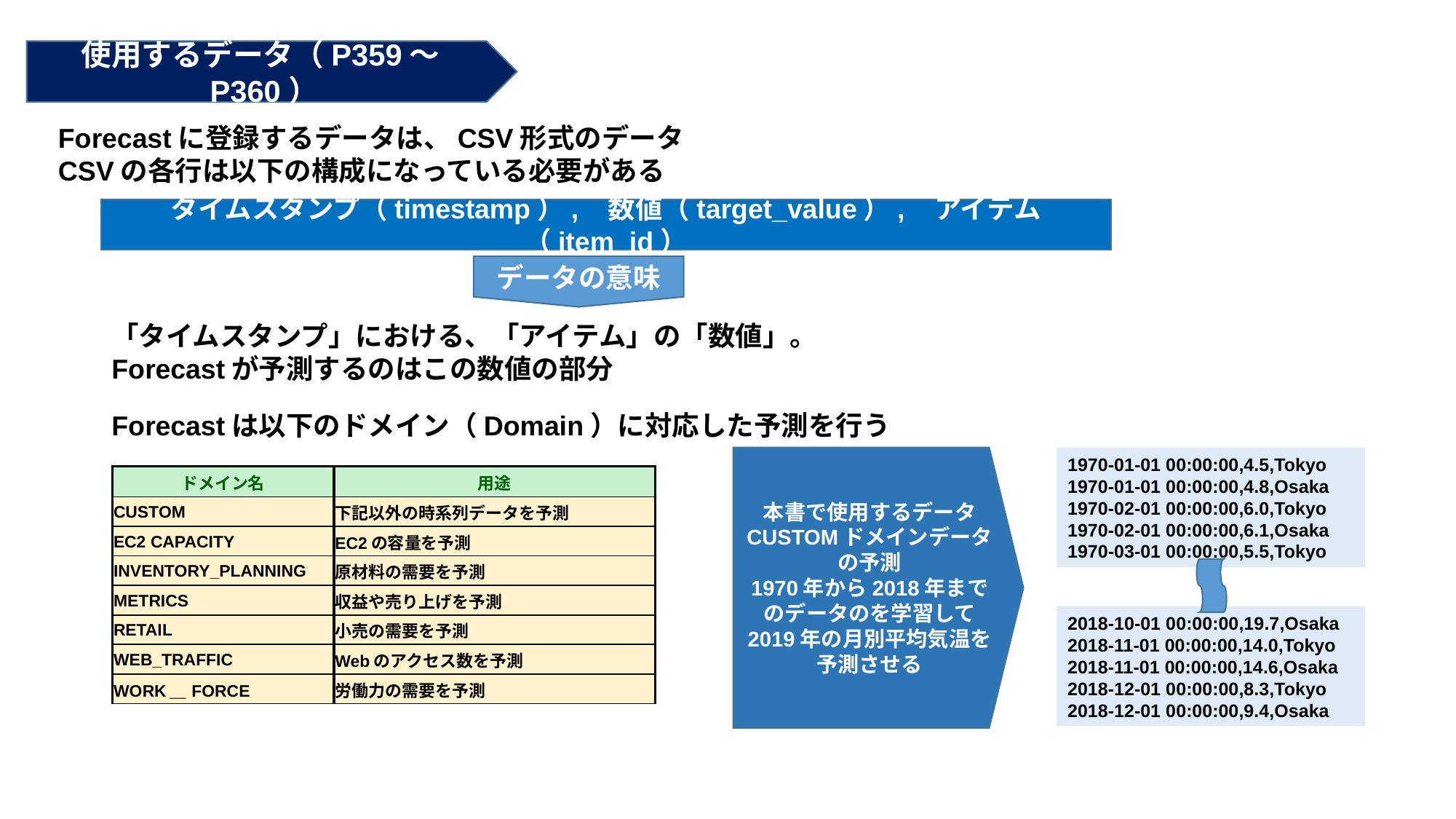

使用するデータ（P359～P360）
Forecastに登録するデータは、CSV形式のデータ
CSVの各行は以下の構成になっている必要がある
タイムスタンプ（timestamp）,   数値（target_value）,   アイテム（item_id）
データの意味
「タイムスタンプ」における、「アイテム」の「数値」。
Forecastが予測するのはこの数値の部分
Forecastは以下のドメイン（Domain）に対応した予測を行う
本書で使用するデータ
CUSTOMドメインデータの予測
1970年から2018年までのデータのを学習して
2019年の月別平均気温を予測させる
1970-01-01 00:00:00,4.5,Tokyo
1970-01-01 00:00:00,4.8,Osaka
1970-02-01 00:00:00,6.0,Tokyo
1970-02-01 00:00:00,6.1,Osaka
1970-03-01 00:00:00,5.5,Tokyo
| ドメイン名 | 用途 |
| --- | --- |
| CUSTOM | 下記以外の時系列データを予測 |
| EC2 CAPACITY | EC2の容量を予測 |
| INVENTORY\_PLANNING | 原材料の需要を予測 |
| METRICS | 収益や売り上げを予測 |
| RETAIL | 小売の需要を予測 |
| WEB\_TRAFFIC | Webのアクセス数を予測 |
| WORK＿FORCE | 労働力の需要を予測 |

2018-10-01 00:00:00,19.7,Osaka
2018-11-01 00:00:00,14.0,Tokyo
2018-11-01 00:00:00,14.6,Osaka
2018-12-01 00:00:00,8.3,Tokyo
2018-12-01 00:00:00,9.4,Osaka